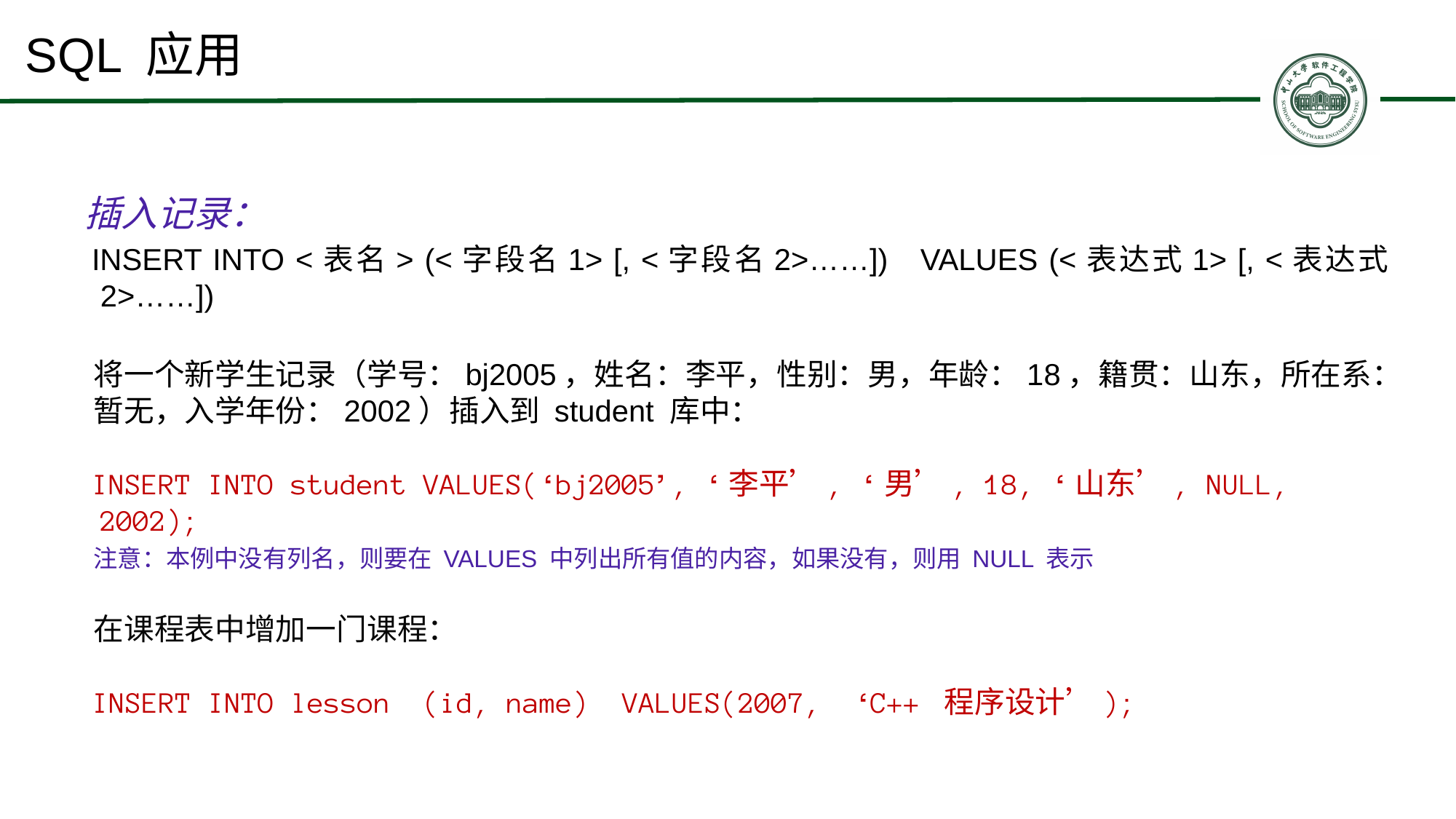

# SQL 应用
  插入记录：
   INSERT INTO <表名> (<字段名1> [, <字段名2>……])   VALUES (<表达式1> [, <表达式2>……])

    将一个新学生记录（学号：bj2005，姓名：李平，性别：男，年龄：18，籍贯：山东，所在系：
    暂无，入学年份：2002）插入到 student 库中：

  INSERT INTO student VALUES(‘bj2005’, ‘李平’, ‘男’, 18, ‘山东’, NULL, 2002);
    注意：本例中没有列名，则要在 VALUES 中列出所有值的内容，如果没有，则用 NULL 表示

    在课程表中增加一门课程：

    INSERT INTO lesson  (id, name)  VALUES(2007,  ‘C++ 程序设计’);